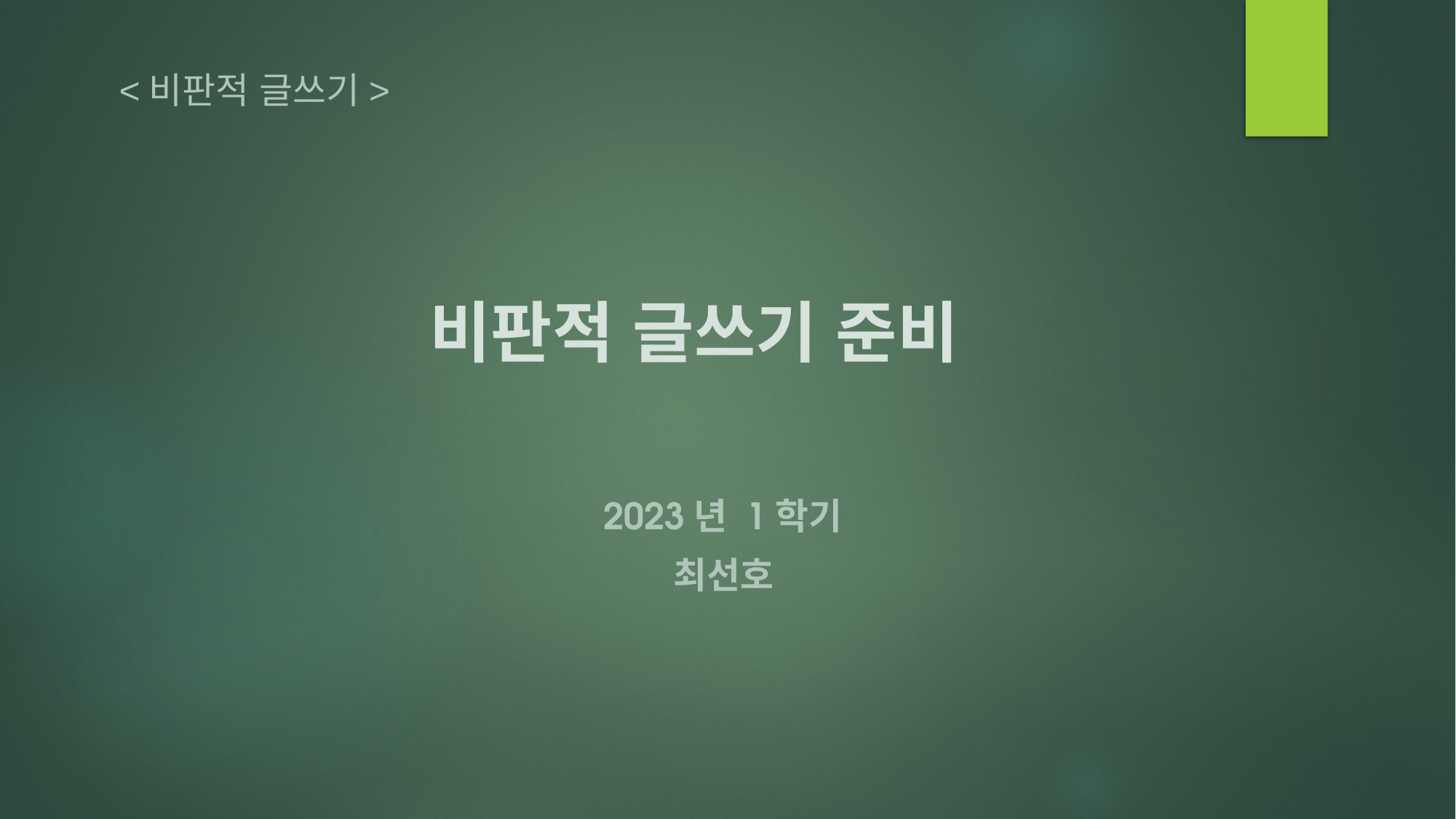

<비판적 글쓰기>
# 비판적 글쓰기 준비
2023년 1학기
      최선호